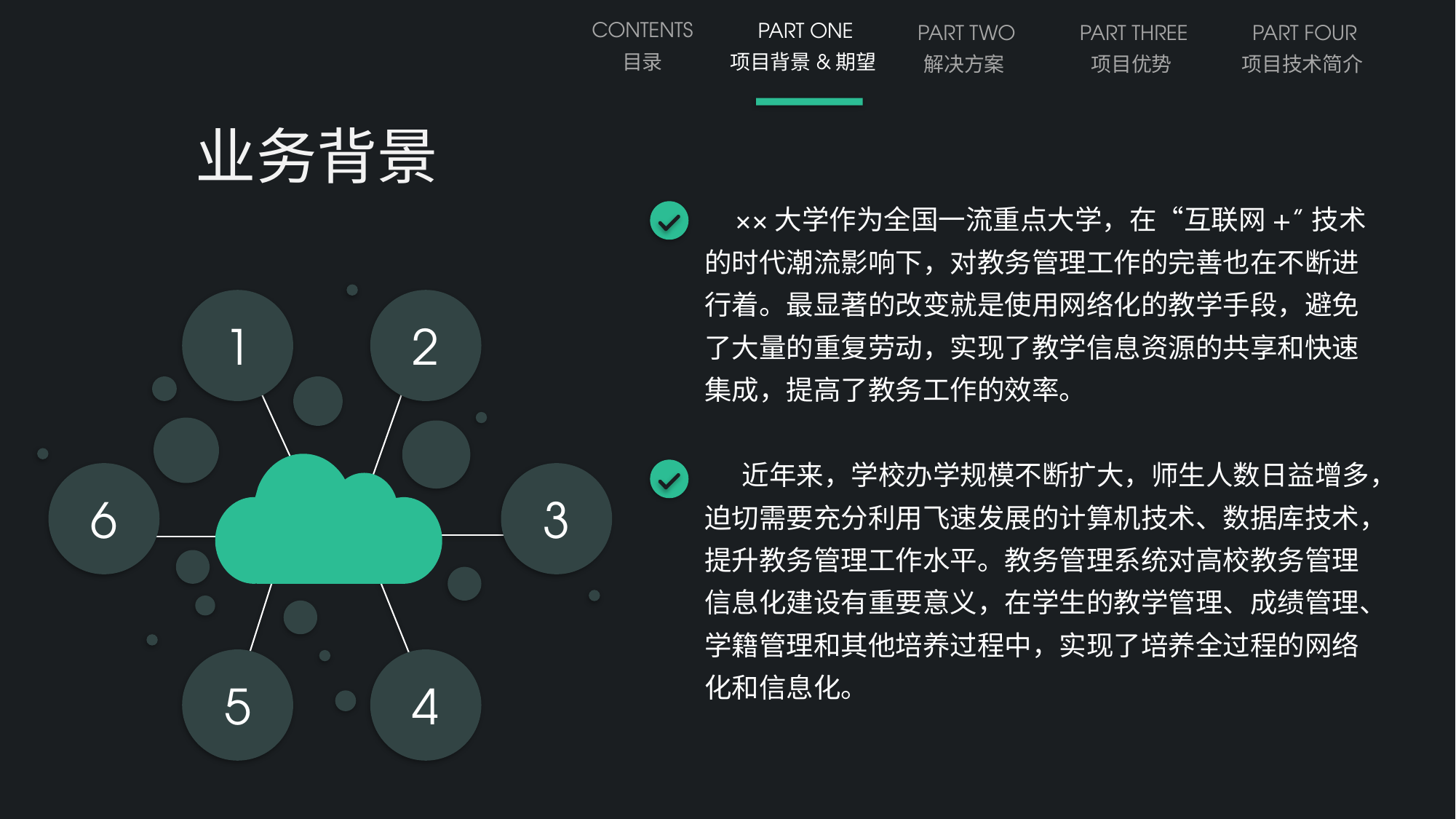

CONTENTS
目录
PART ONE
项目背景&期望
PART TWO
解决方案
PART THREE
项目优势
PART FOUR
项目技术简介

业务背景
    ××大学作为全国一流重点大学，在“互联网+”技术的时代潮流影响下，对教务管理工作的完善也在不断进行着。最显著的改变就是使用网络化的教学手段，避免了大量的重复劳动，实现了教学信息资源的共享和快速集成，提高了教务工作的效率。

     近年来，学校办学规模不断扩大，师生人数日益增多，迫切需要充分利用飞速发展的计算机技术、数据库技术，提升教务管理工作水平。教务管理系统对高校教务管理信息化建设有重要意义，在学生的教学管理、成绩管理、学籍管理和其他培养过程中，实现了培养全过程的网络化和信息化。

1
2

6
3

5
4